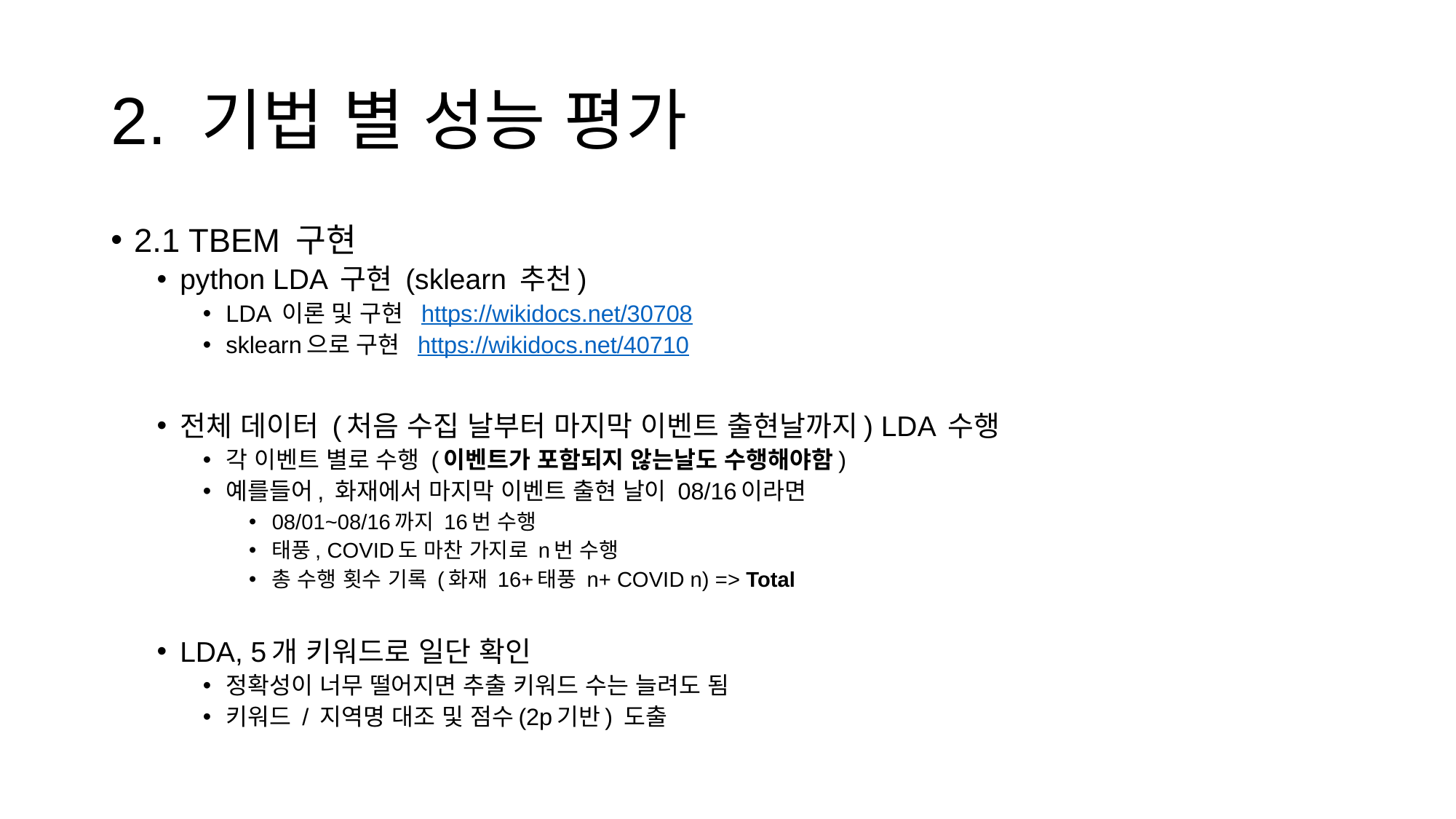

# 2. 기법 별 성능 평가
2.1 TBEM 구현
python LDA 구현 (sklearn 추천)
LDA 이론 및 구현  https://wikidocs.net/30708
sklearn으로 구현  https://wikidocs.net/40710

전체 데이터 (처음 수집 날부터 마지막 이벤트 출현날까지) LDA 수행
각 이벤트 별로 수행 (이벤트가 포함되지 않는날도 수행해야함)
예를들어, 화재에서 마지막 이벤트 출현 날이 08/16이라면
08/01~08/16까지 16번 수행
태풍, COVID도 마찬 가지로 n번 수행
총 수행 횟수 기록 (화재 16+태풍 n+ COVID n) => Total

LDA, 5개 키워드로 일단 확인
정확성이 너무 떨어지면 추출 키워드 수는 늘려도 됨
키워드 / 지역명 대조 및 점수(2p기반) 도출